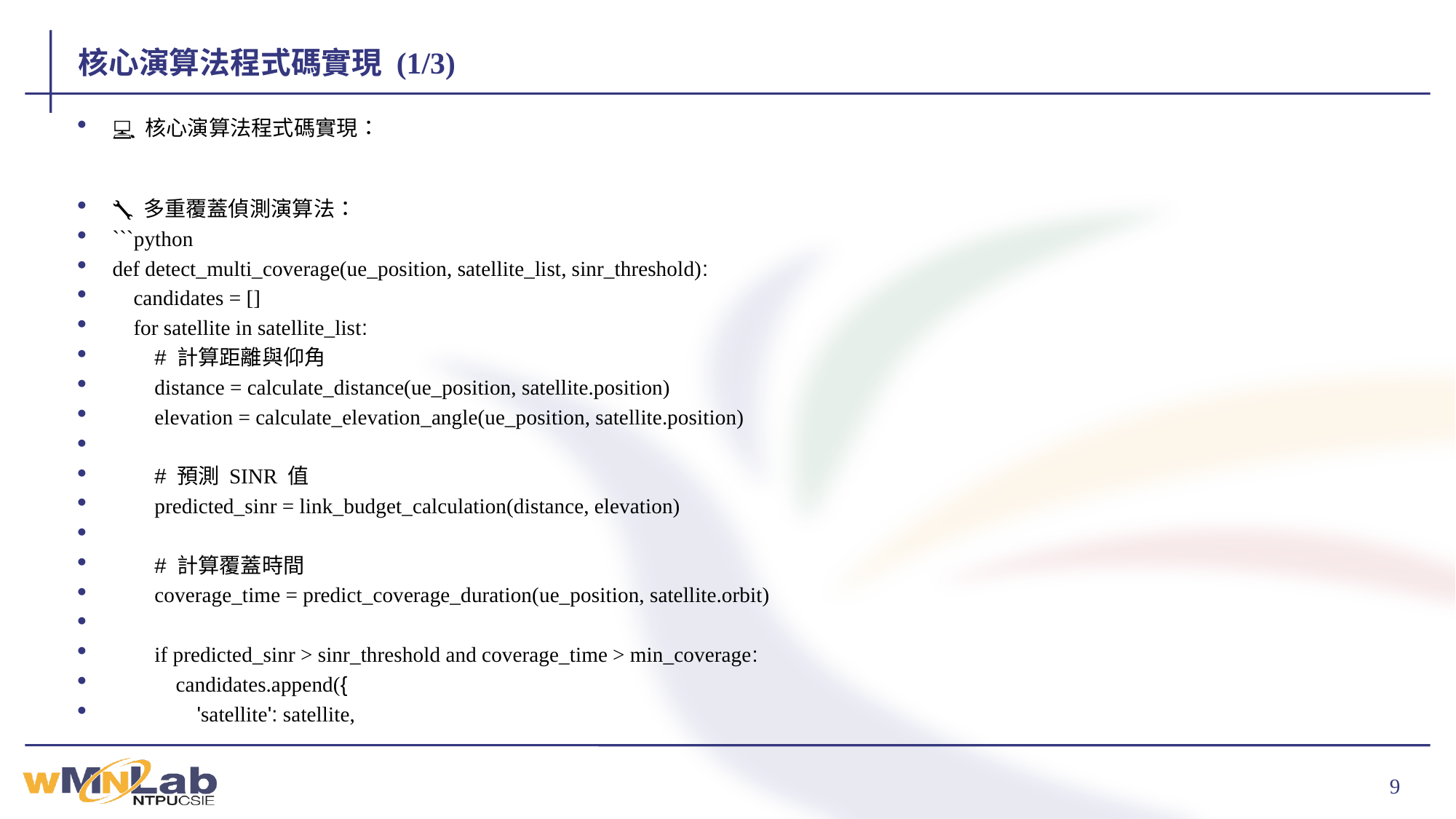

# 核心演算法程式碼實現 (1/3)
💻 核心演算法程式碼實現：

🔧 多重覆蓋偵測演算法：
```python
def detect_multi_coverage(ue_position, satellite_list, sinr_threshold):
    candidates = []
    for satellite in satellite_list:
        # 計算距離與仰角
        distance = calculate_distance(ue_position, satellite.position)
        elevation = calculate_elevation_angle(ue_position, satellite.position)

        # 預測 SINR 值
        predicted_sinr = link_budget_calculation(distance, elevation)

        # 計算覆蓋時間
        coverage_time = predict_coverage_duration(ue_position, satellite.orbit)

        if predicted_sinr > sinr_threshold and coverage_time > min_coverage:
            candidates.append({
                'satellite': satellite,